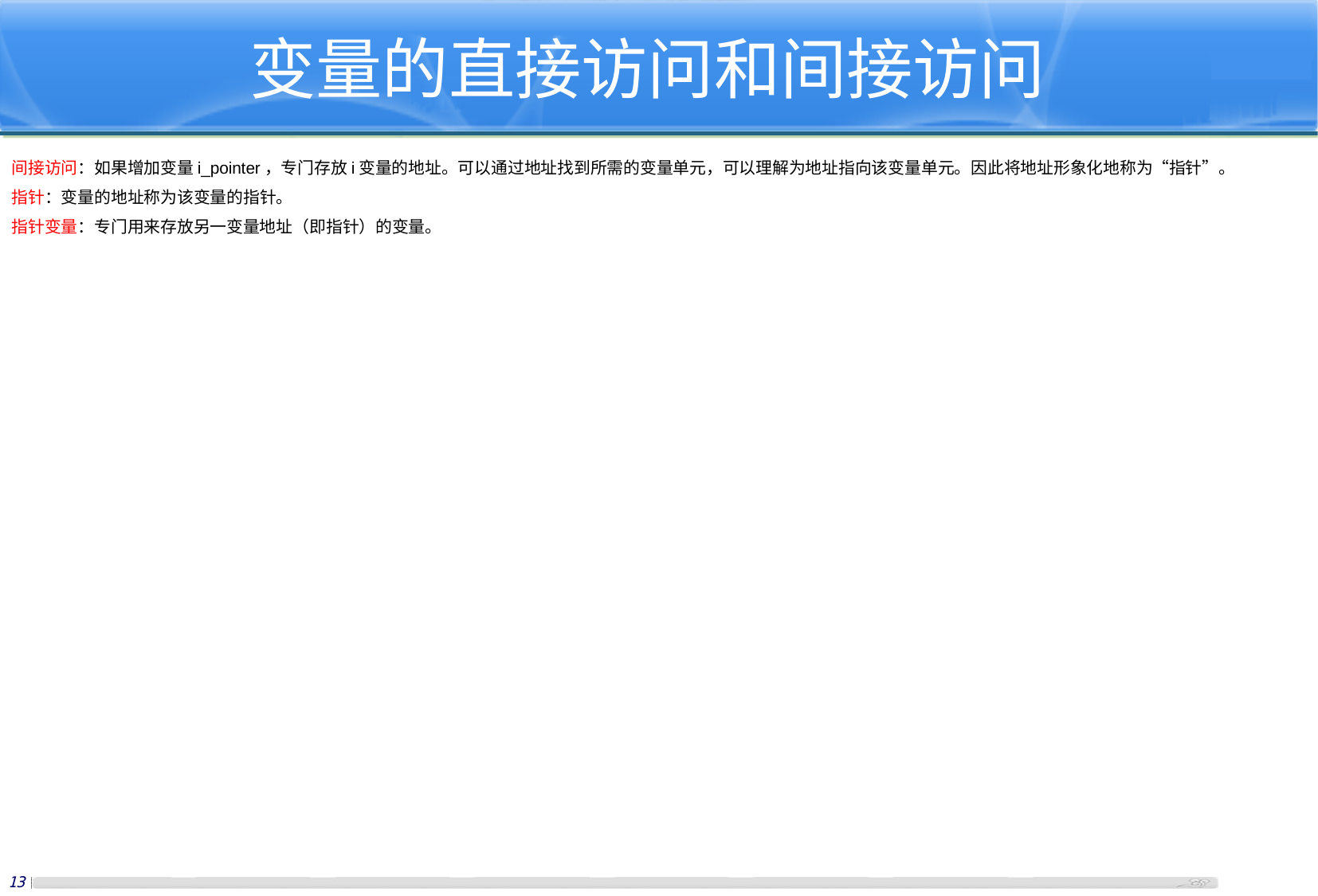

变量的直接访问和间接访问
间接访问：如果增加变量i_pointer，专门存放i变量的地址。可以通过地址找到所需的变量单元，可以理解为地址指向该变量单元。因此将地址形象化地称为“指针”。
指针：变量的地址称为该变量的指针。
指针变量：专门用来存放另一变量地址（即指针）的变量。